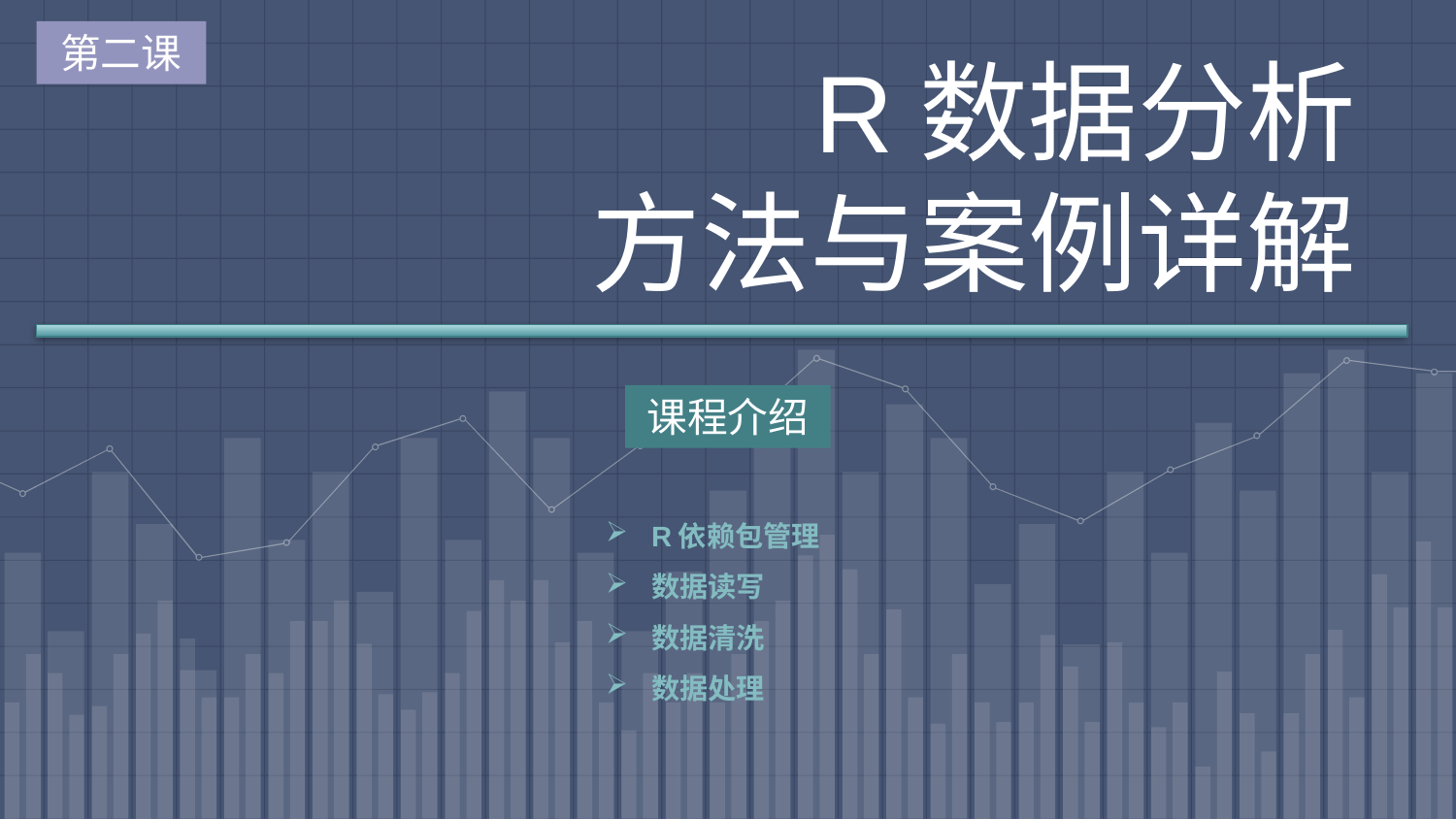

第二课
# R数据分析 方法与案例详解

课程介绍
R依赖包管理
数据读写
数据清洗
数据处理